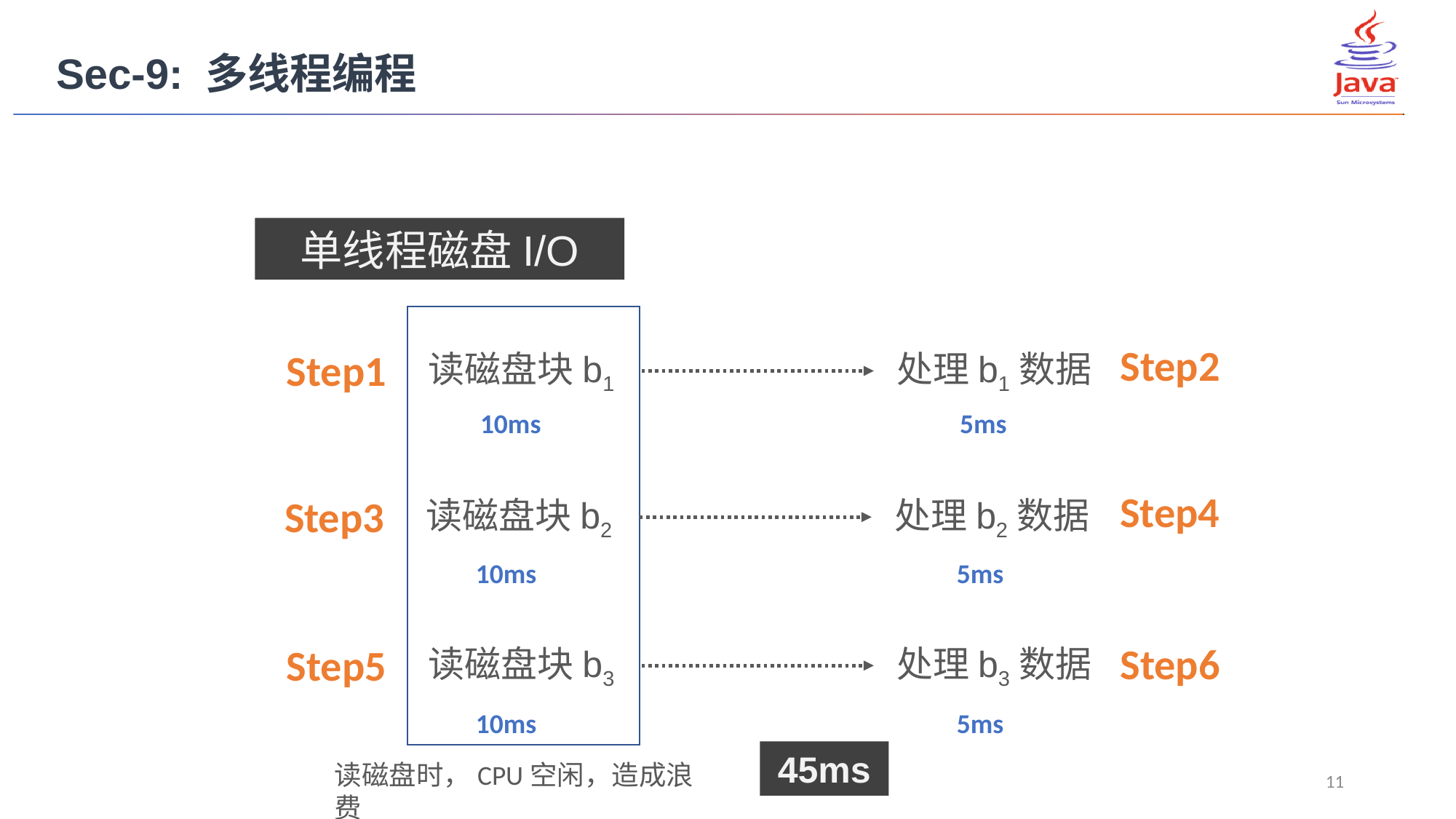

Sec-9: 多线程编程
单线程磁盘I/O

Step2
Step1
读磁盘块b1
处理b1数据
10ms
5ms
Step4
Step3
读磁盘块b2
处理b2数据
10ms
5ms
Step6
Step5
读磁盘块b3
处理b3数据
10ms
5ms
45ms
读磁盘时，CPU空闲，造成浪费
11